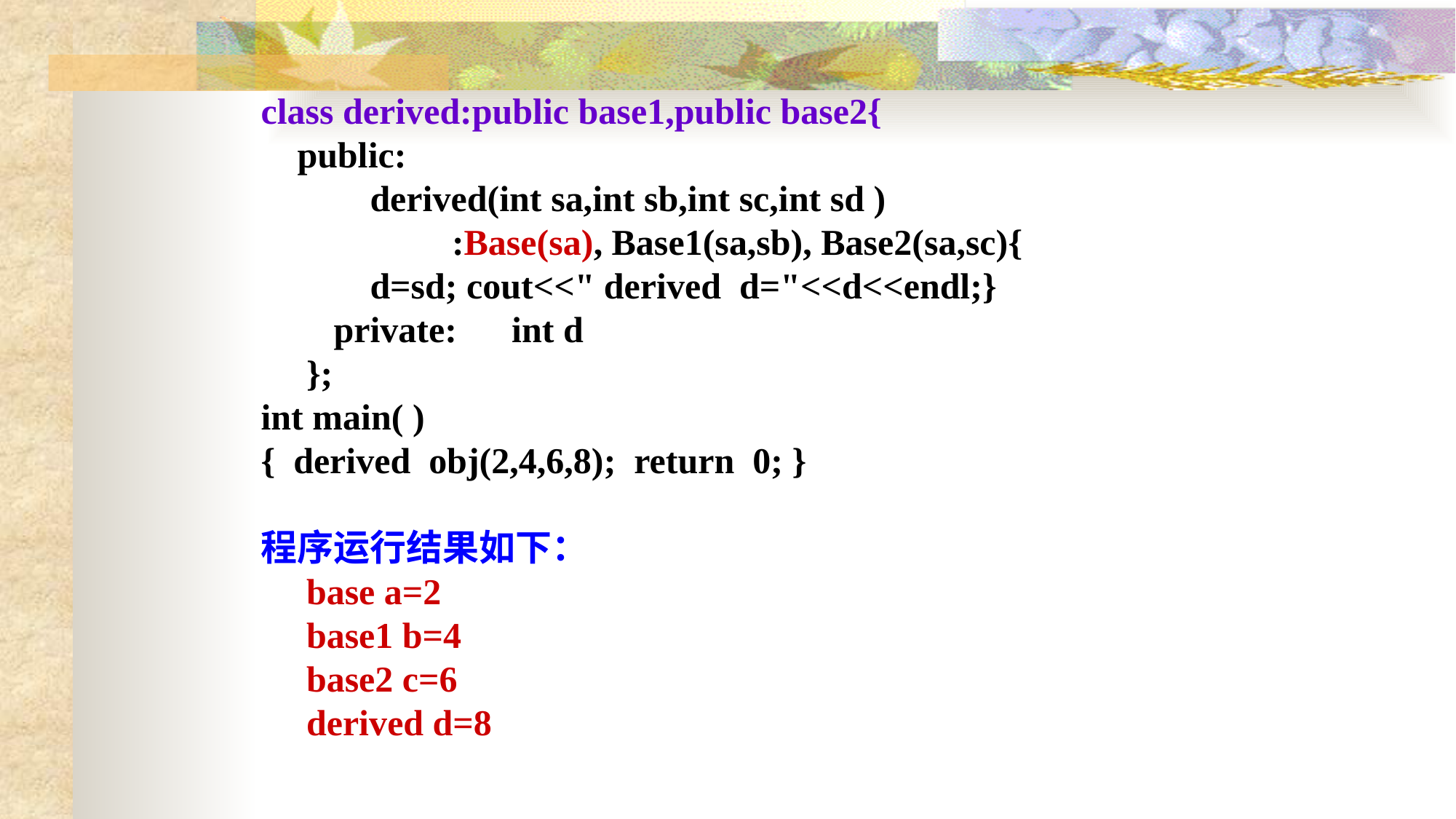

class derived:public base1,public base2{
    public:
            derived(int sa,int sb,int sc,int sd )
                     :Base(sa), Base1(sa,sb), Base2(sa,sc){
            d=sd; cout<<" derived  d="<<d<<endl;}
        private:      int d
     };
int main( )
{  derived  obj(2,4,6,8);  return  0; }

程序运行结果如下：
     base a=2
     base1 b=4
     base2 c=6
     derived d=8